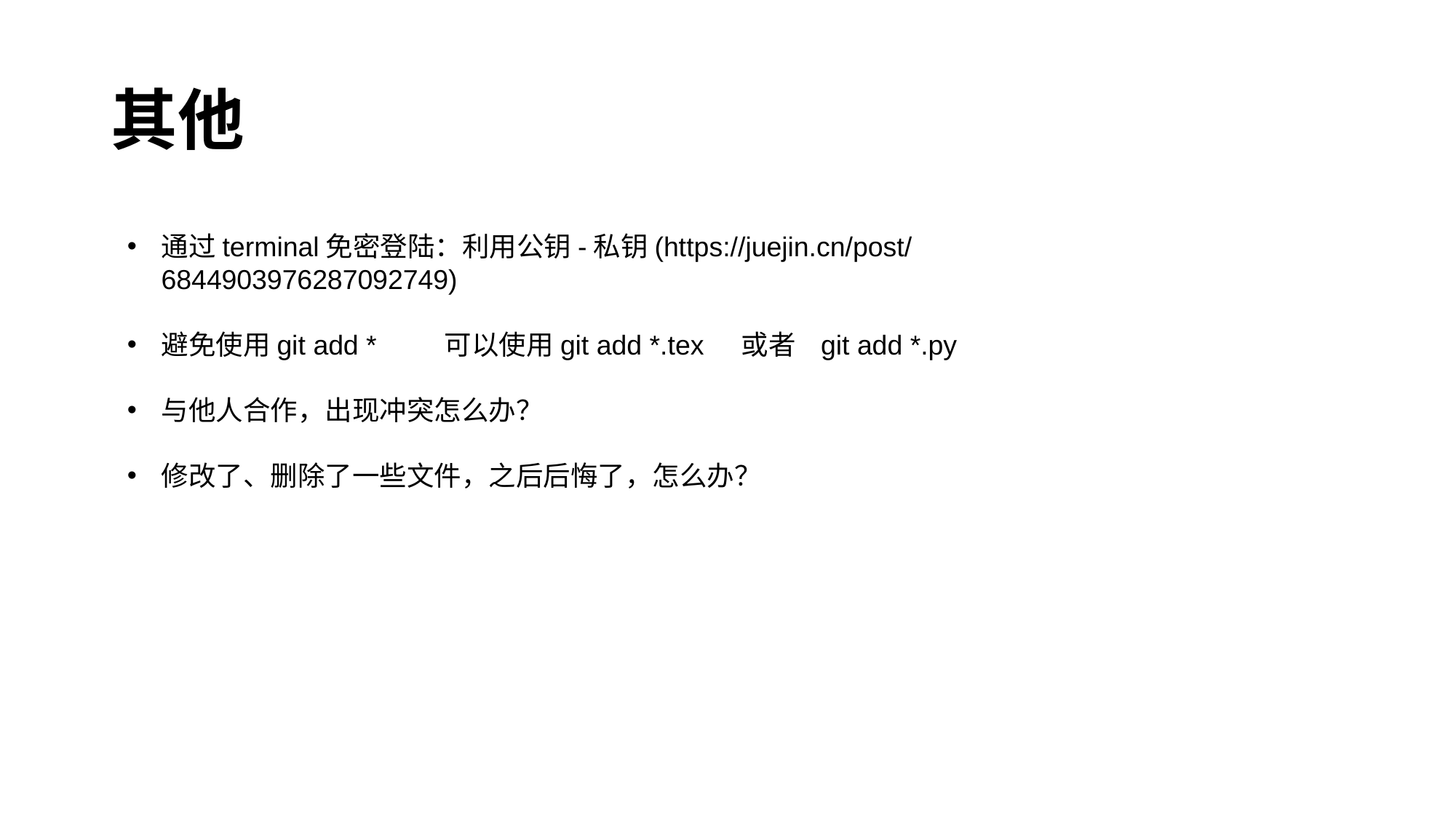

# 其他

通过terminal免密登陆：利用公钥-私钥(https://juejin.cn/post/6844903976287092749)

避免使用git add *        可以使用git add *.tex    或者   git add *.py

与他人合作，出现冲突怎么办？

修改了、删除了一些文件，之后后悔了，怎么办？